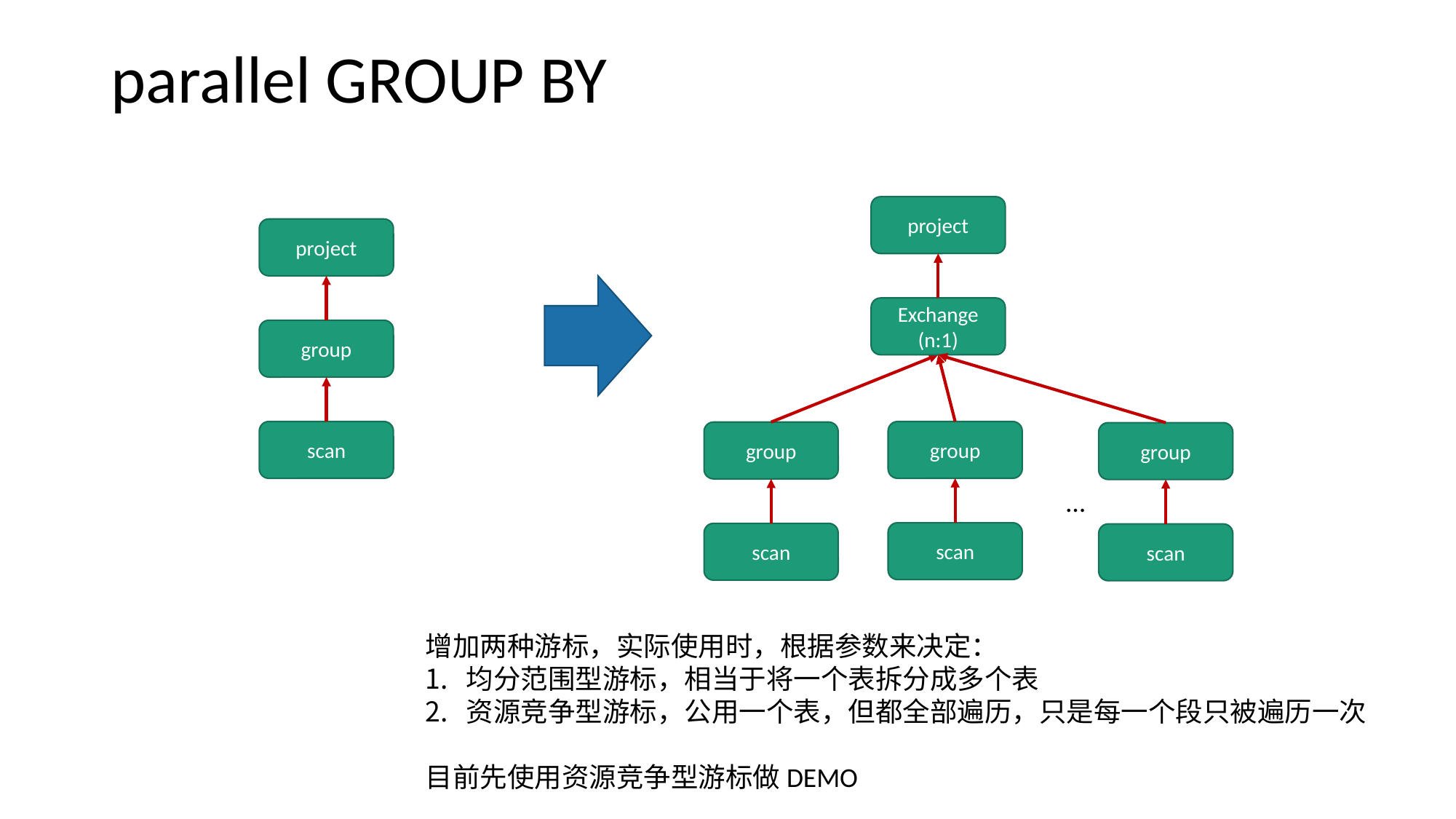

# parallel GROUP BY
project
project

Exchange
(n:1)
group
scan
group
group
group
…
scan
scan
scan
增加两种游标，实际使用时，根据参数来决定：
均分范围型游标，相当于将一个表拆分成多个表
资源竞争型游标，公用一个表，但都全部遍历，只是每一个段只被遍历一次

目前先使用资源竞争型游标做DEMO